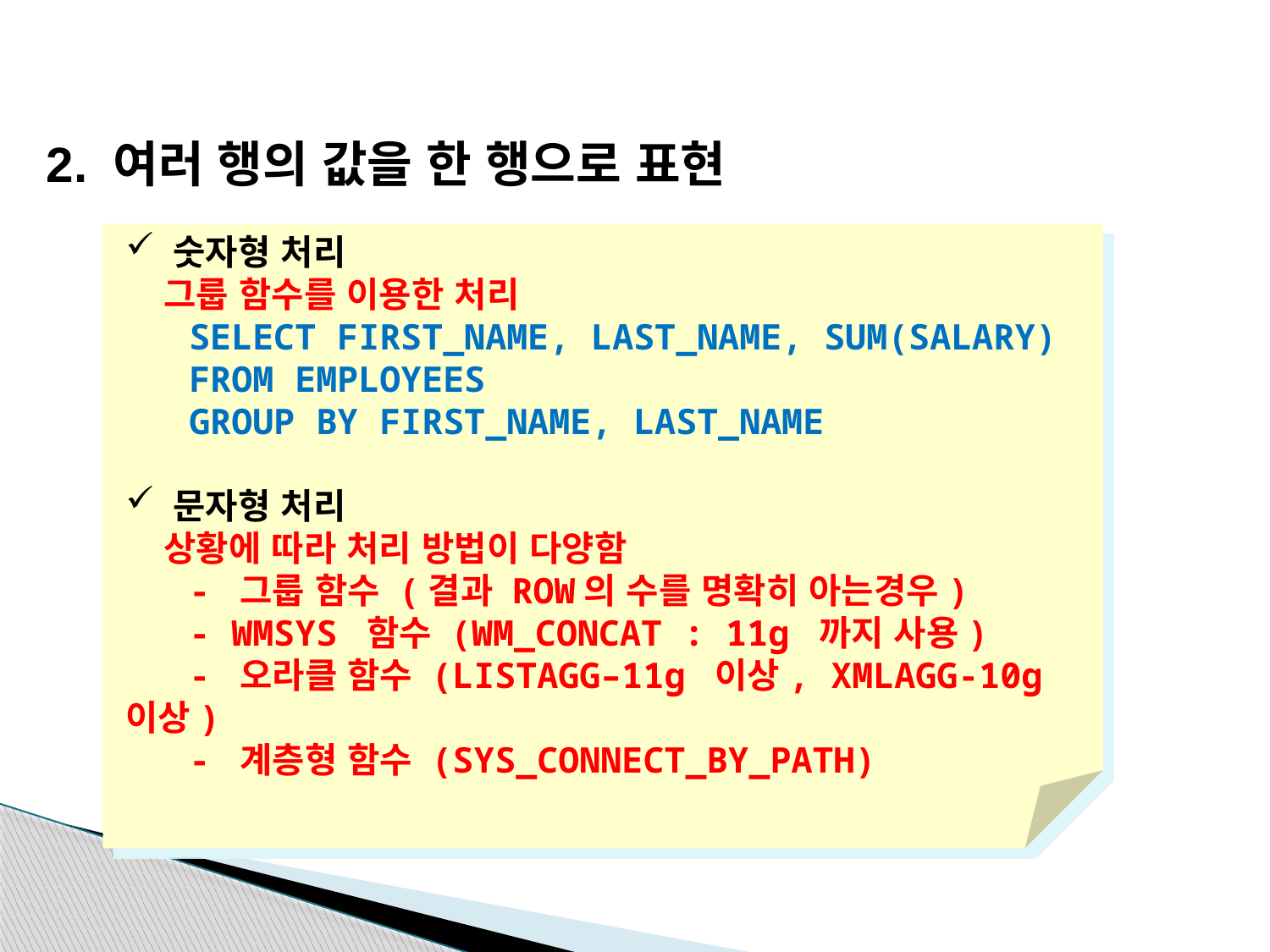

2. 여러 행의 값을 한 행으로 표현
숫자형 처리
   그룹 함수를 이용한 처리
   SELECT FIRST_NAME, LAST_NAME, SUM(SALARY)
   FROM EMPLOYEES
   GROUP BY FIRST_NAME, LAST_NAME

문자형 처리
   상황에 따라 처리 방법이 다양함
   - 그룹 함수 (결과 ROW의 수를 명확히 아는경우)
   - WMSYS 함수 (WM_CONCAT : 11g 까지 사용)
   - 오라클 함수 (LISTAGG–11g 이상, XMLAGG-10g 이상)
   - 계층형 함수 (SYS_CONNECT_BY_PATH)